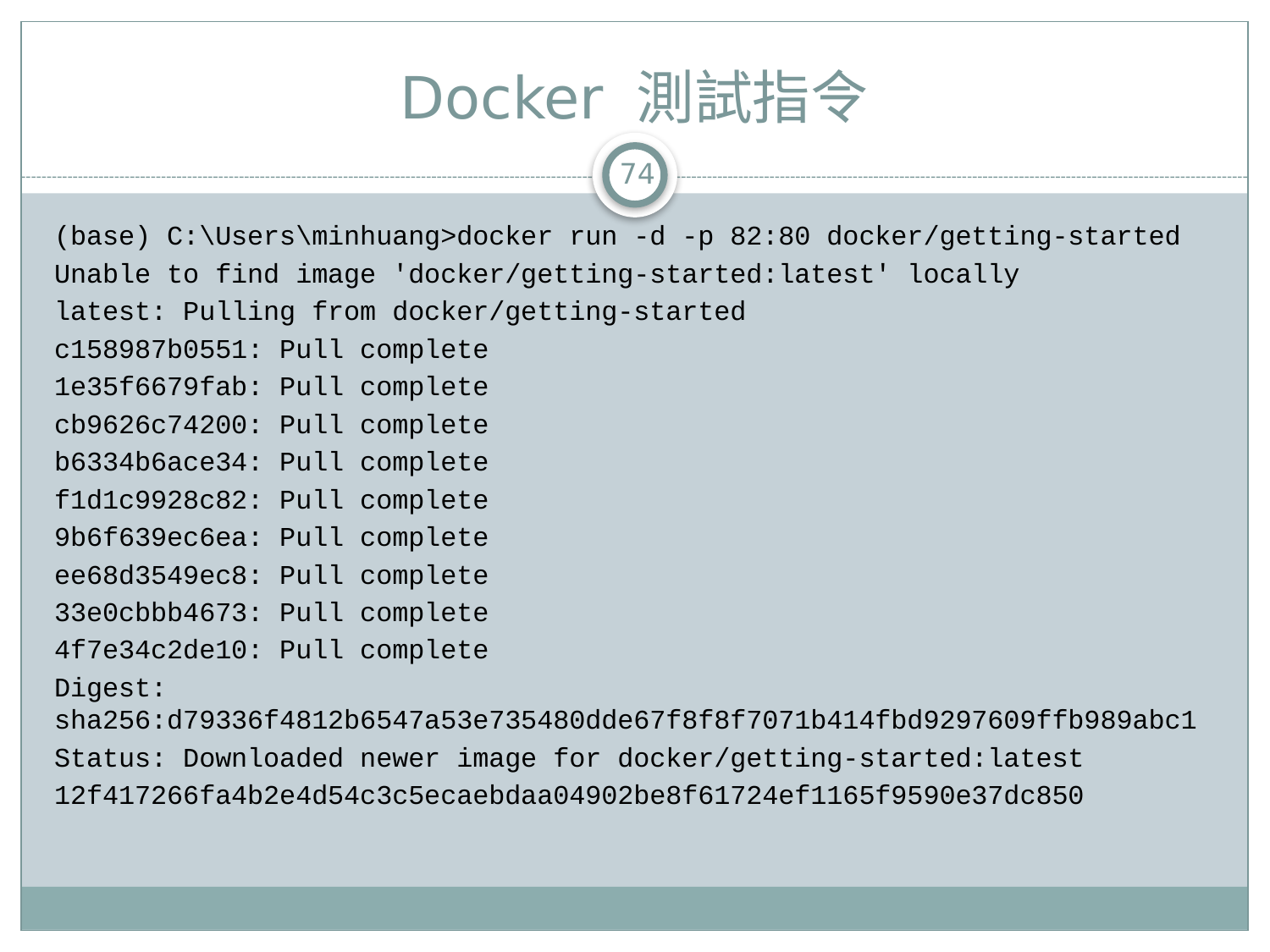

# Docker 測試指令
74
(base) C:\Users\minhuang>docker run -d -p 82:80 docker/getting-started
Unable to find image 'docker/getting-started:latest' locally
latest: Pulling from docker/getting-started
c158987b0551: Pull complete
1e35f6679fab: Pull complete
cb9626c74200: Pull complete
b6334b6ace34: Pull complete
f1d1c9928c82: Pull complete
9b6f639ec6ea: Pull complete
ee68d3549ec8: Pull complete
33e0cbbb4673: Pull complete
4f7e34c2de10: Pull complete
Digest: sha256:d79336f4812b6547a53e735480dde67f8f8f7071b414fbd9297609ffb989abc1
Status: Downloaded newer image for docker/getting-started:latest
12f417266fa4b2e4d54c3c5ecaebdaa04902be8f61724ef1165f9590e37dc850